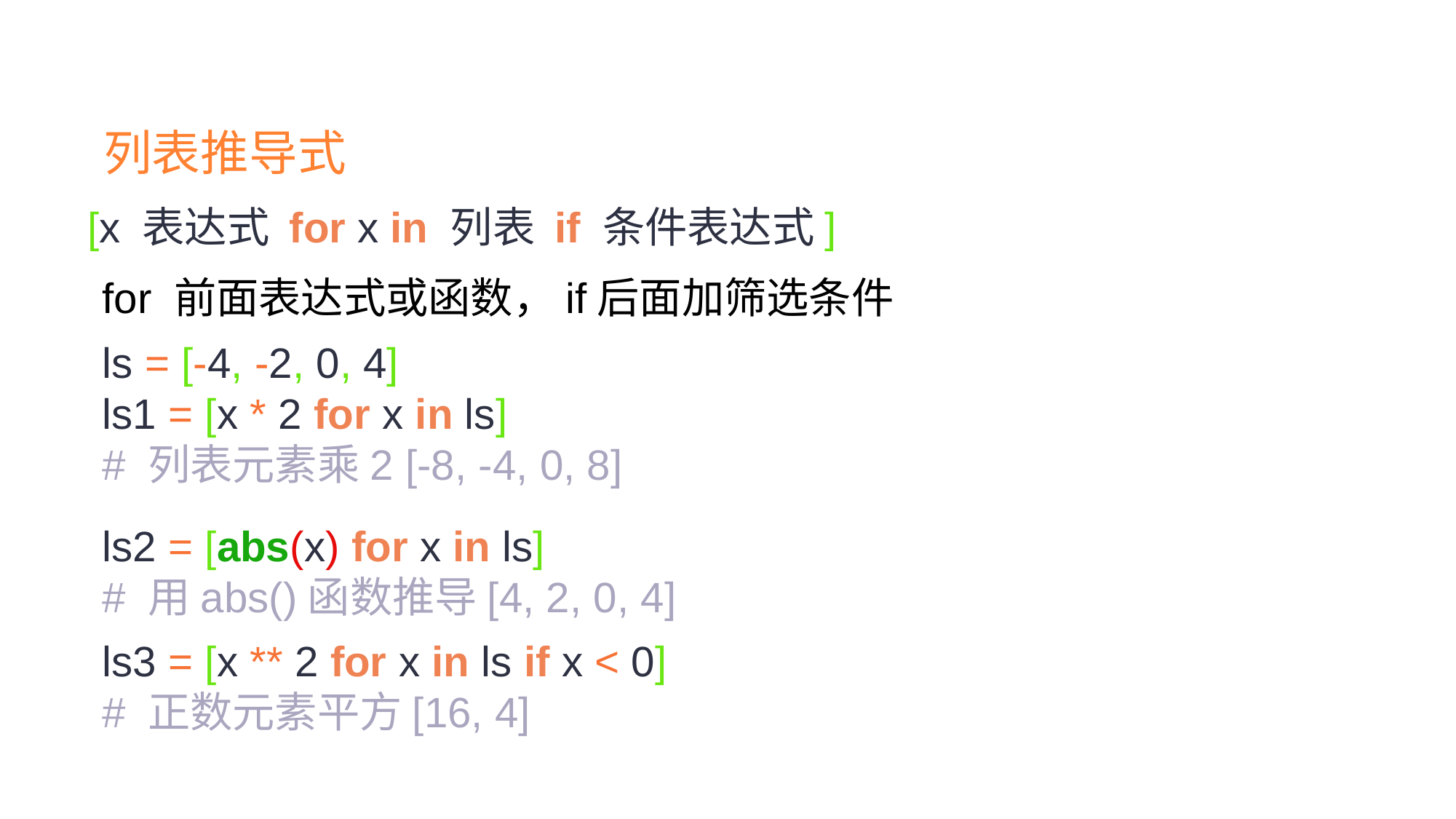

列表推导式
[x 表达式 for x in 列表 if 条件表达式]
for 前面表达式或函数，if后面加筛选条件
ls = [-4, -2, 0, 4]
ls1 = [x * 2 for x in ls]
# 列表元素乘2 [-8, -4, 0, 8]
ls2 = [abs(x) for x in ls]
# 用abs()函数推导[4, 2, 0, 4]
ls3 = [x ** 2 for x in ls if x < 0]
# 正数元素平方[16, 4]